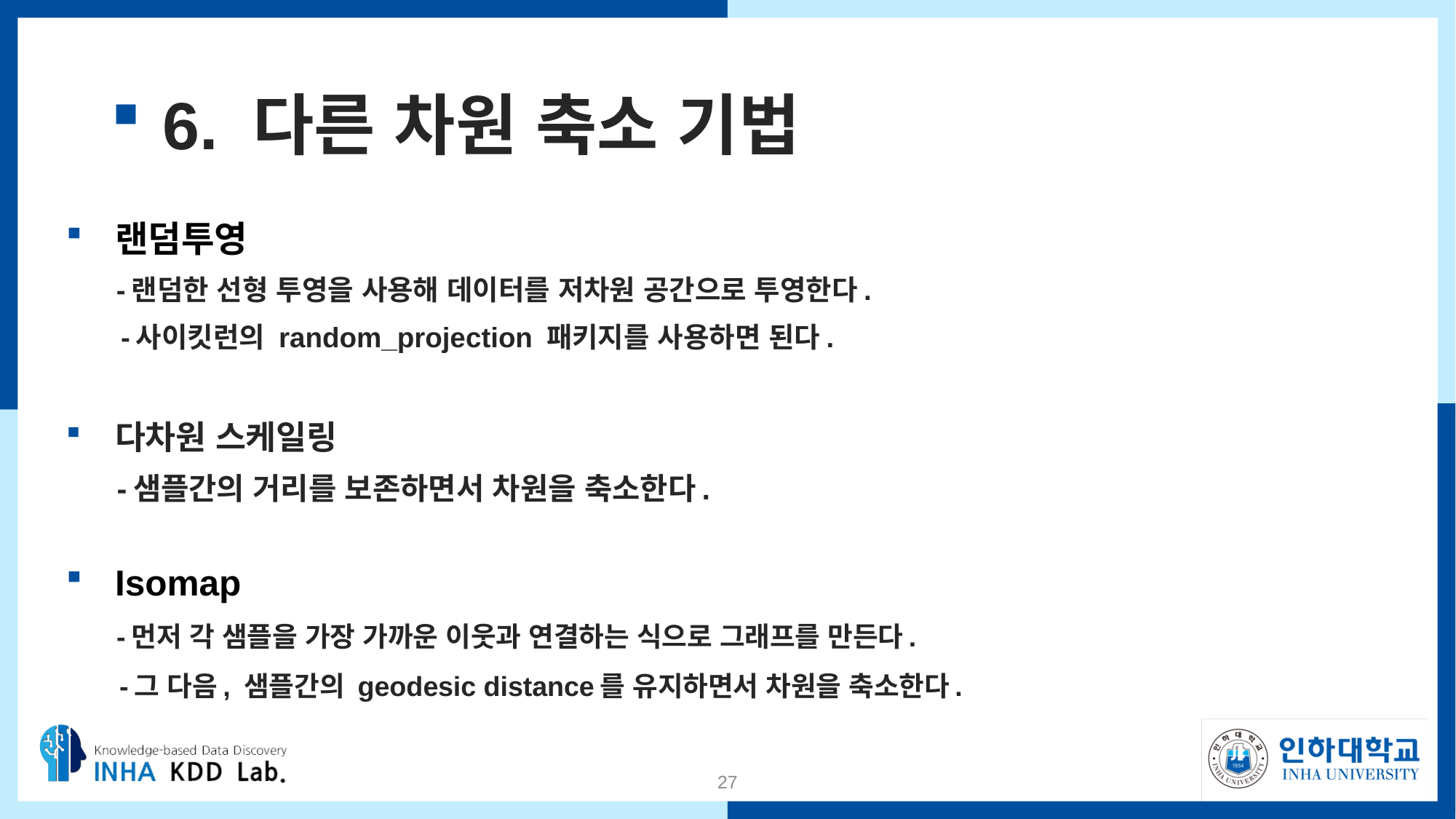

# 6. 다른 차원 축소 기법

랜덤투영
       -랜덤한 선형 투영을 사용해 데이터를 저차원 공간으로 투영한다.
       -사이킷런의 random_projection 패키지를 사용하면 된다.

다차원 스케일링
        -샘플간의 거리를 보존하면서 차원을 축소한다.

Isomap
       -먼저 각 샘플을 가장 가까운 이웃과 연결하는 식으로 그래프를 만든다.
       -그 다음, 샘플간의 geodesic distance를 유지하면서 차원을 축소한다.

27